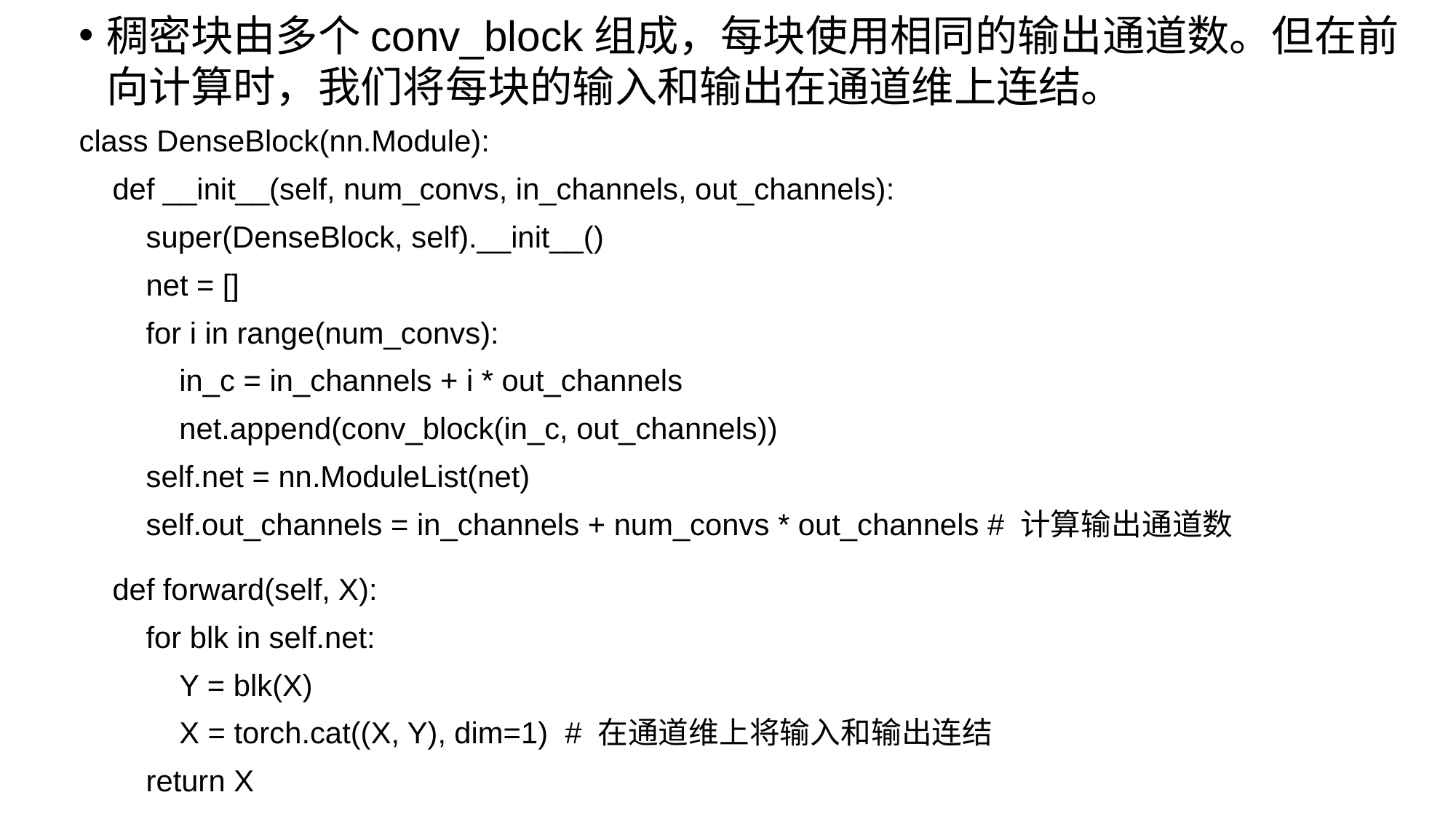

稠密块由多个conv_block组成，每块使用相同的输出通道数。但在前向计算时，我们将每块的输入和输出在通道维上连结。
class DenseBlock(nn.Module):
    def __init__(self, num_convs, in_channels, out_channels):
        super(DenseBlock, self).__init__()
        net = []
        for i in range(num_convs):
            in_c = in_channels + i * out_channels
            net.append(conv_block(in_c, out_channels))
        self.net = nn.ModuleList(net)
        self.out_channels = in_channels + num_convs * out_channels # 计算输出通道数

    def forward(self, X):
        for blk in self.net:
            Y = blk(X)
            X = torch.cat((X, Y), dim=1)  # 在通道维上将输入和输出连结
        return X